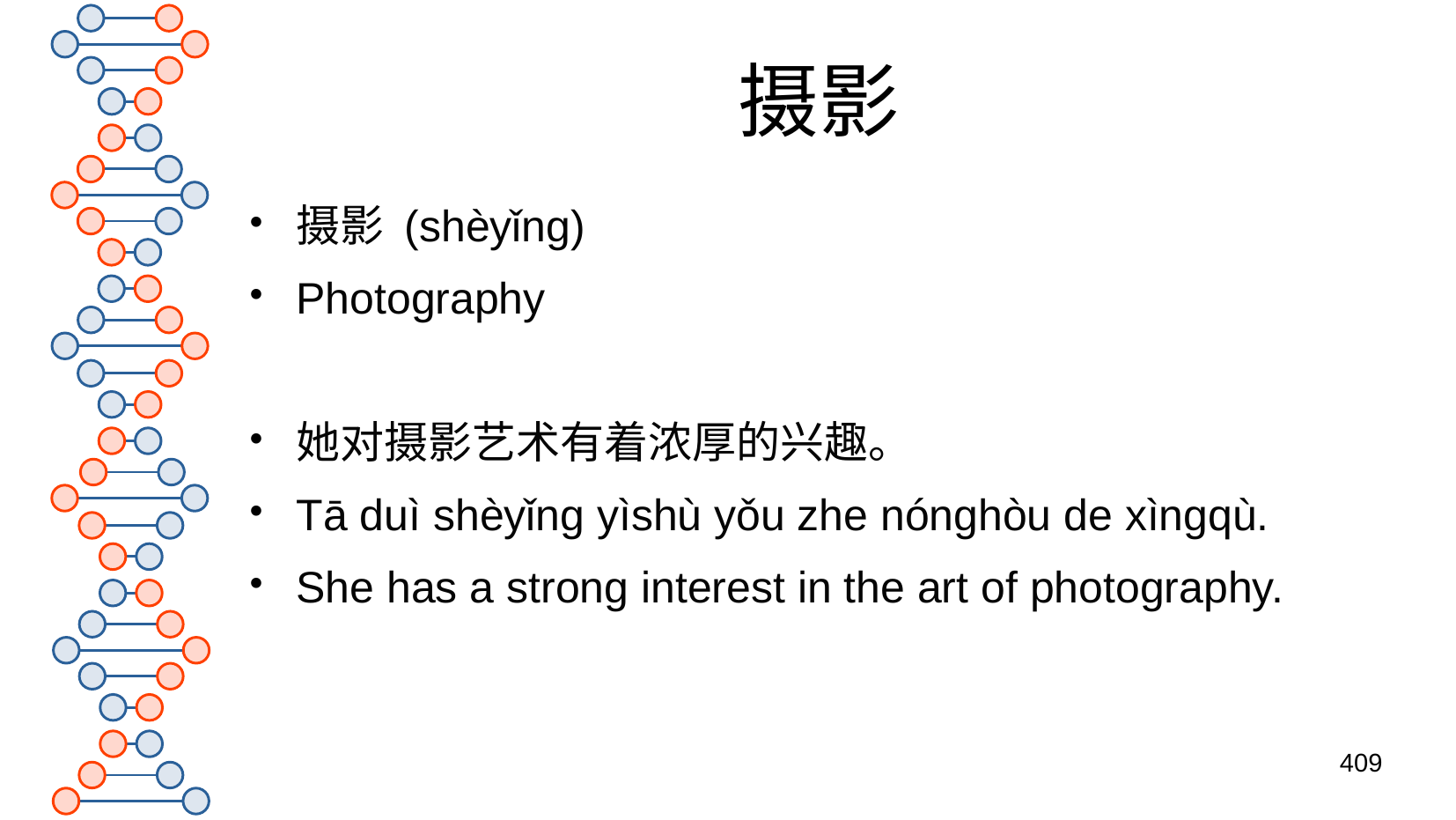

# 摄影
摄影 (shèyǐng)
Photography

她对摄影艺术有着浓厚的兴趣。
Tā duì shèyǐng yìshù yǒu zhe nónghòu de xìngqù.
She has a strong interest in the art of photography.

409